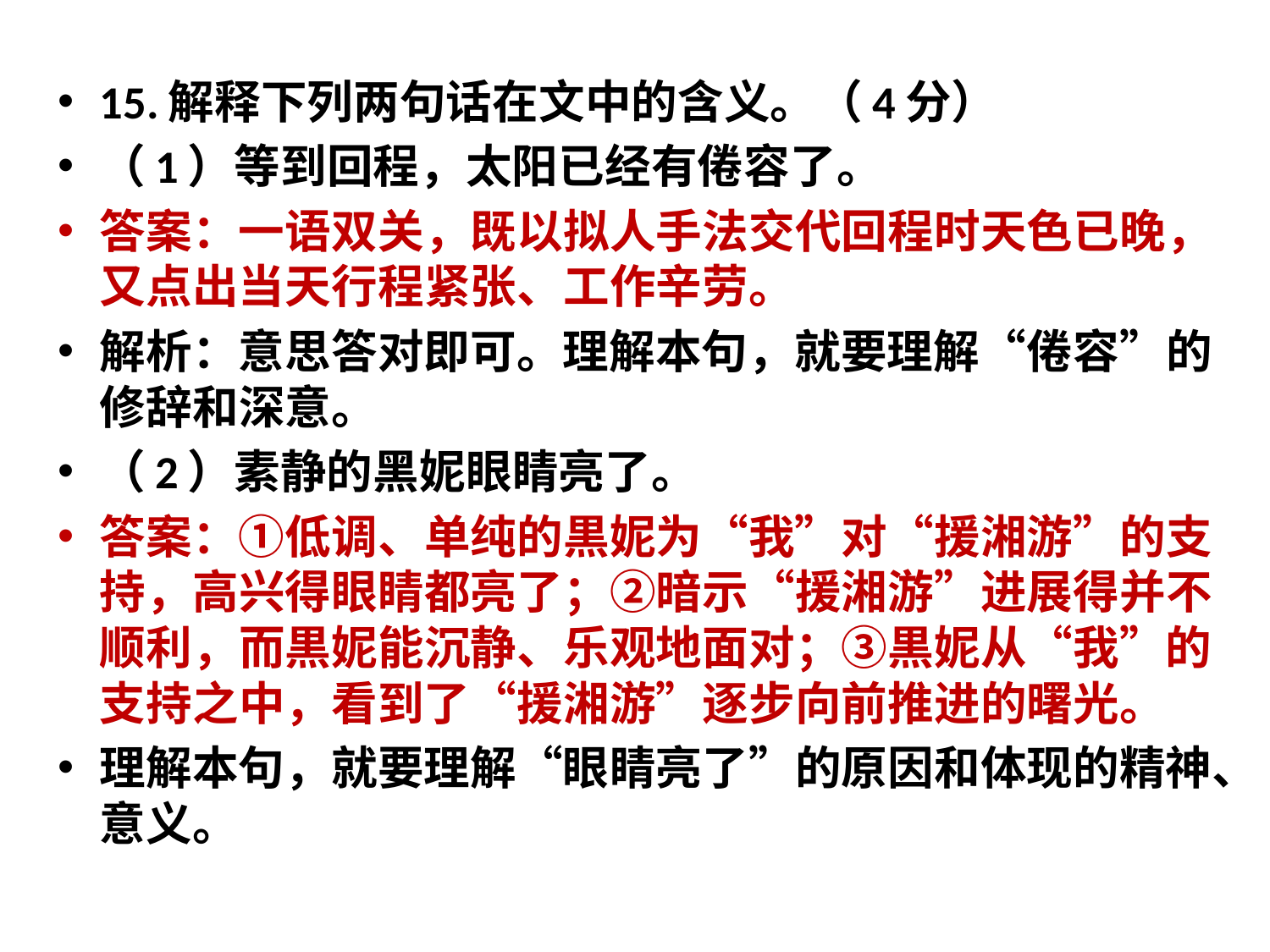

15.解释下列两句话在文中的含义。（4分）
（1）等到回程，太阳已经有倦容了。
答案：一语双关，既以拟人手法交代回程时天色已晚，又点出当天行程紧张、工作辛劳。
解析：意思答对即可。理解本句，就要理解“倦容”的修辞和深意。
（2）素静的黑妮眼睛亮了。
答案：①低调、单纯的黒妮为“我”对“援湘游”的支持，高兴得眼睛都亮了；②暗示“援湘游”进展得并不顺利，而黒妮能沉静、乐观地面对；③黒妮从“我”的支持之中，看到了“援湘游”逐步向前推进的曙光。
理解本句，就要理解“眼睛亮了”的原因和体现的精神、意义。